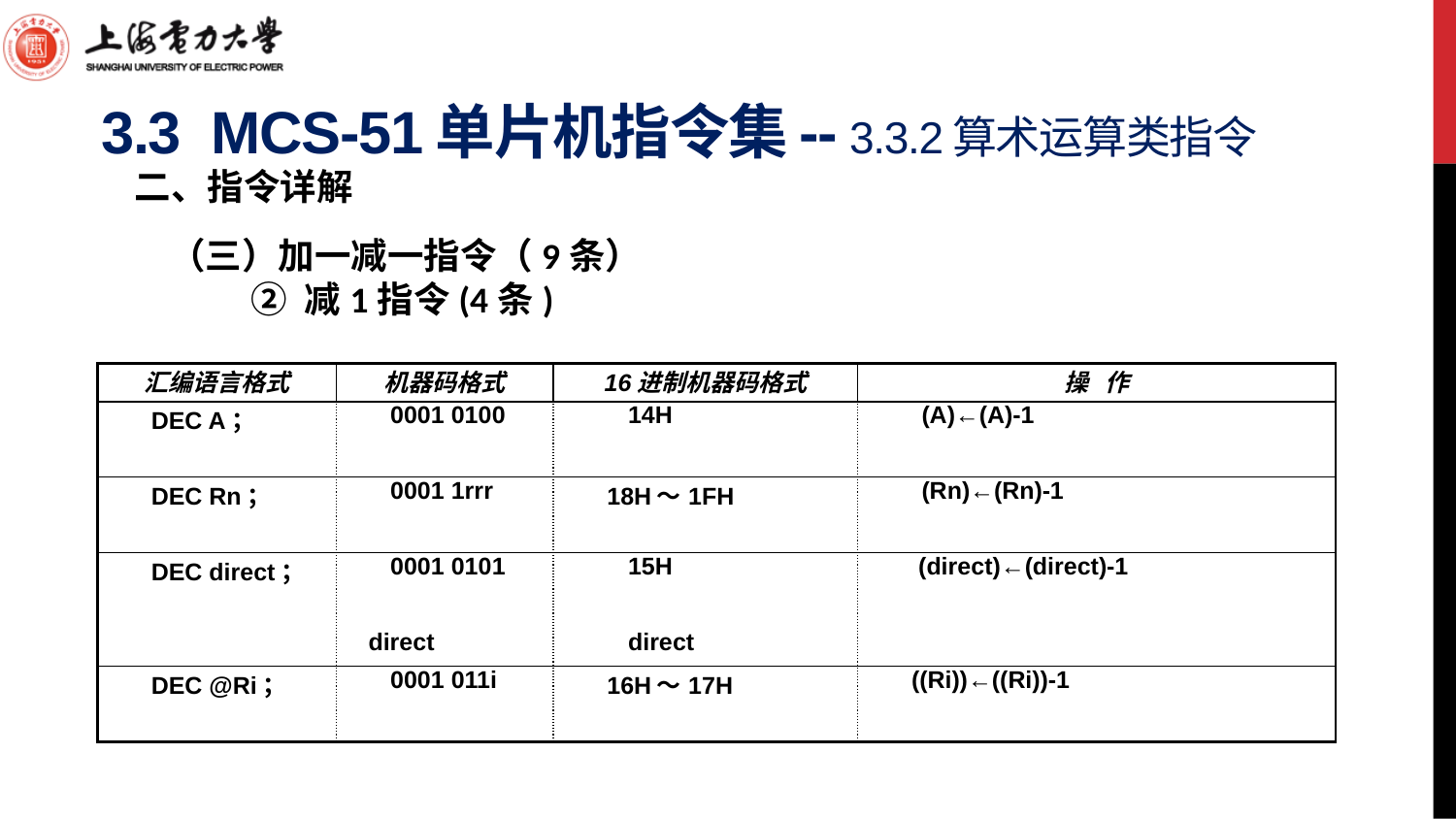

# 3.3  MCS-51单片机指令集-- 3.3.2算术运算类指令
二、指令详解

（三）加一减一指令（9条）
          ② 减1指令(4条)

| 汇编语言格式 | 机器码格式 | 16进制机器码格式 | 操 作 |
| --- | --- | --- | --- |
| DEC A； | 0001 0100 | 14H | (A)←(A)-1 |
| DEC Rn； | 0001 1rrr | 18H～1FH | (Rn)←(Rn)-1 |
| DEC direct； | 0001 0101 | 15H | (direct)←(direct)-1 |
|  | direct | direct |  |
| DEC @Ri； | 0001 011i | 16H～17H | ((Ri))←((Ri))-1 |